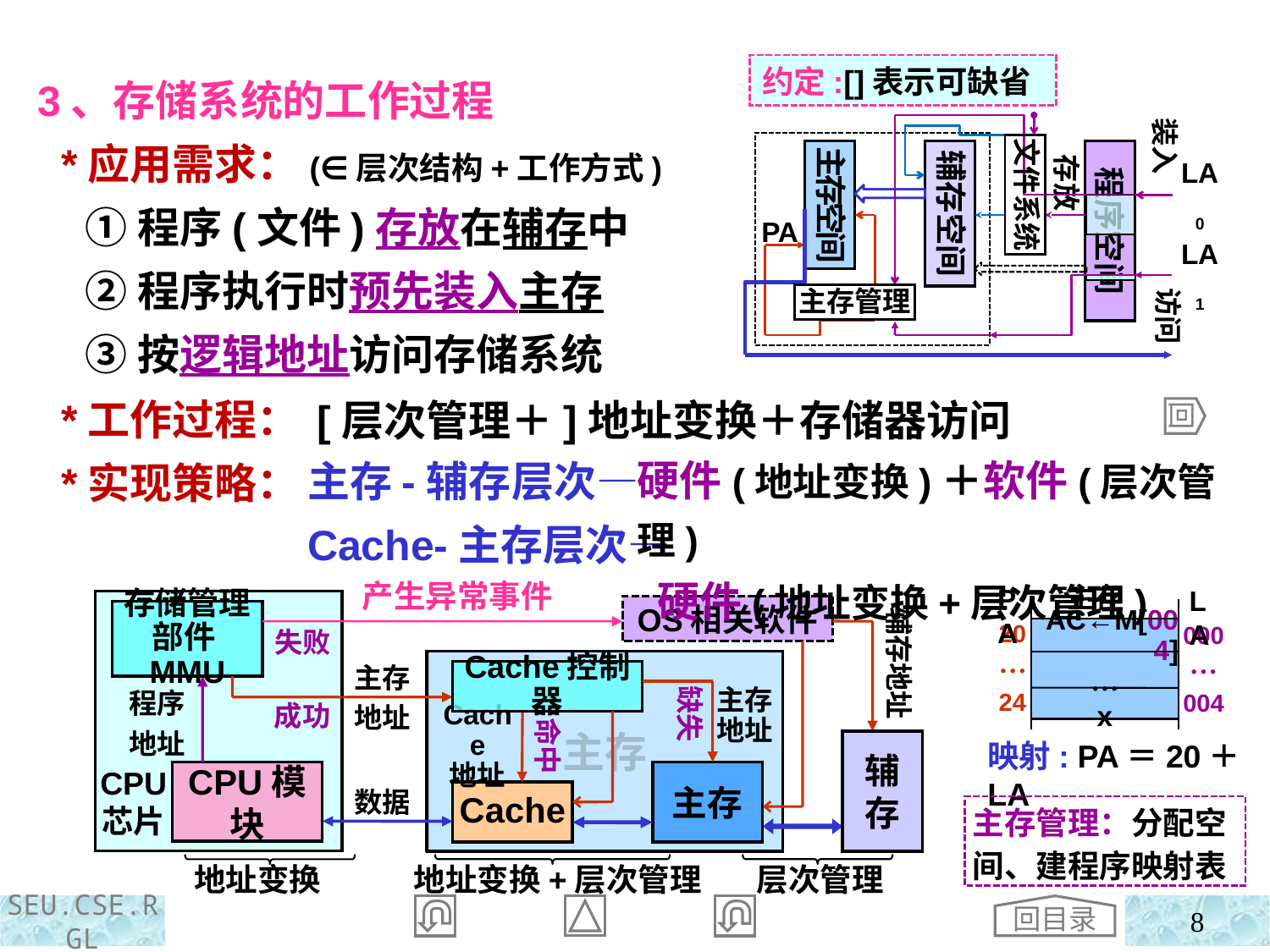

3、存储系统的工作过程
  *应用需求：(∈层次结构+工作方式)
     ①程序(文件)存放在辅存中
     ②程序执行时预先装入主存
     ③按逻辑地址访问存储系统
  *工作过程：
  *实现策略：
约定:[]表示可缺省
装入
LA0

主存空间
辅存空间
程序空间
文件系统
存放

PA
LA1

访问
主存管理
[层次管理＋]地址变换＋存储器访问
回
硬件(地址变换)＋软件(层次管理)
 硬件(地址变换+层次管理)
主存-辅存层次—
Cache-主存层次—
产生异常事件
存储管理部件MMU

失败

成功
主存
PA
20
…
24
LA
AC←M[004]
…
x
000
…
004

主存
地址

程序
地址

CPU
芯片
CPU模块
数据

OS相关软件
辅存地址

主存
Cache
主存
Cache控制器

主存地址

缺失
命中
Cache
地址

辅
存
映射: PA＝20＋LA
主存管理：分配空间、建程序映射表

层次管理

地址变换+层次管理

地址变换
回目录

8